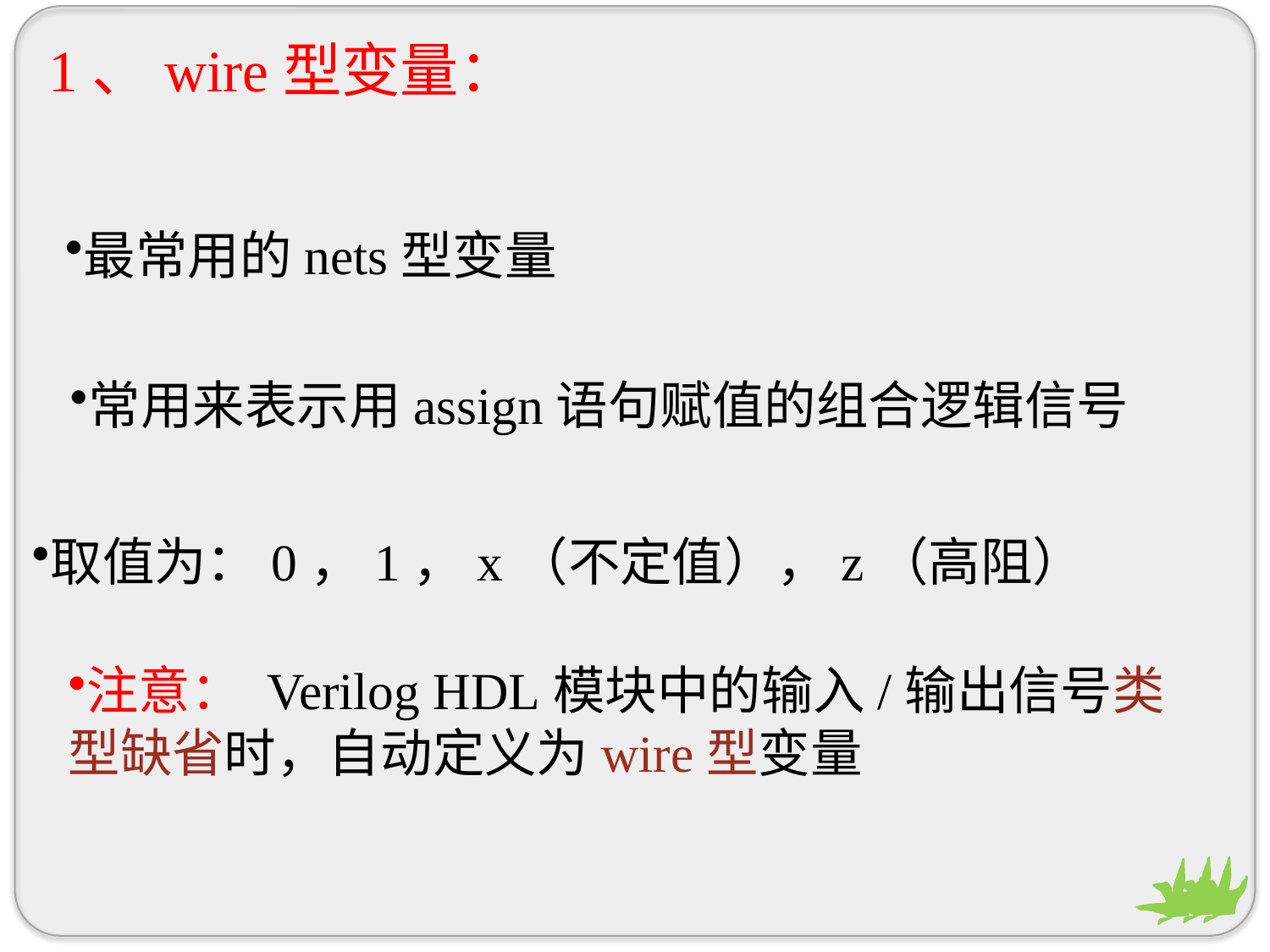

1、wire型变量：
最常用的nets型变量
常用来表示用assign语句赋值的组合逻辑信号
取值为：0，1，x（不定值），z（高阻）
注意： Verilog HDL模块中的输入/输出信号类型缺省时，自动定义为wire型变量
27